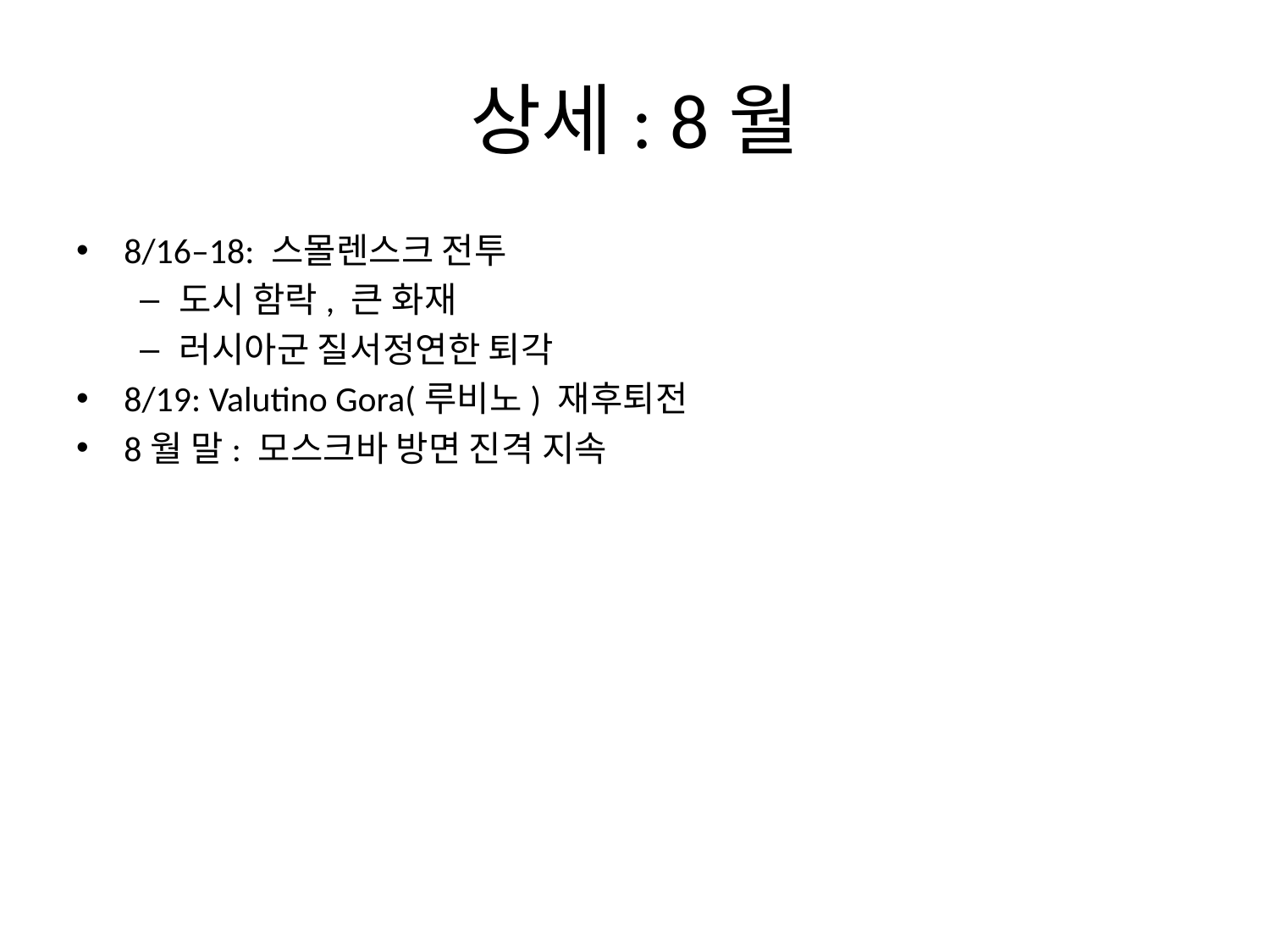

# 상세: 8월
8/16–18: 스몰렌스크 전투
도시 함락, 큰 화재
러시아군 질서정연한 퇴각
8/19: Valutino Gora(루비노) 재후퇴전
8월 말: 모스크바 방면 진격 지속